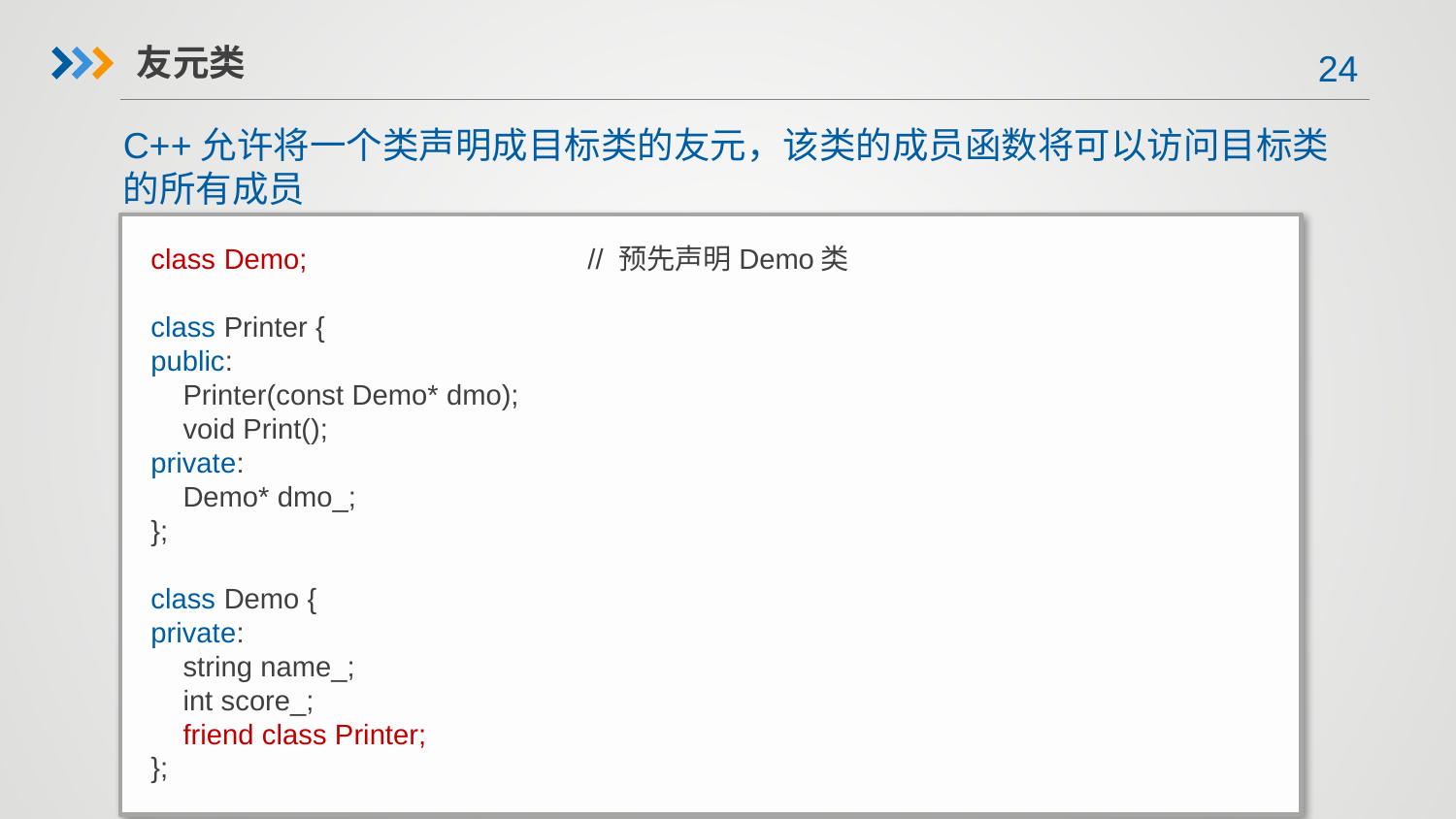

友元类
C++允许将一个类声明成目标类的友元，该类的成员函数将可以访问目标类的所有成员

class Demo;		// 预先声明Demo类

class Printer {
public:
    Printer(const Demo* dmo);
    void Print();
private:
    Demo* dmo_;
};

class Demo {
private:
    string name_;
    int score_;
    friend class Printer;
};